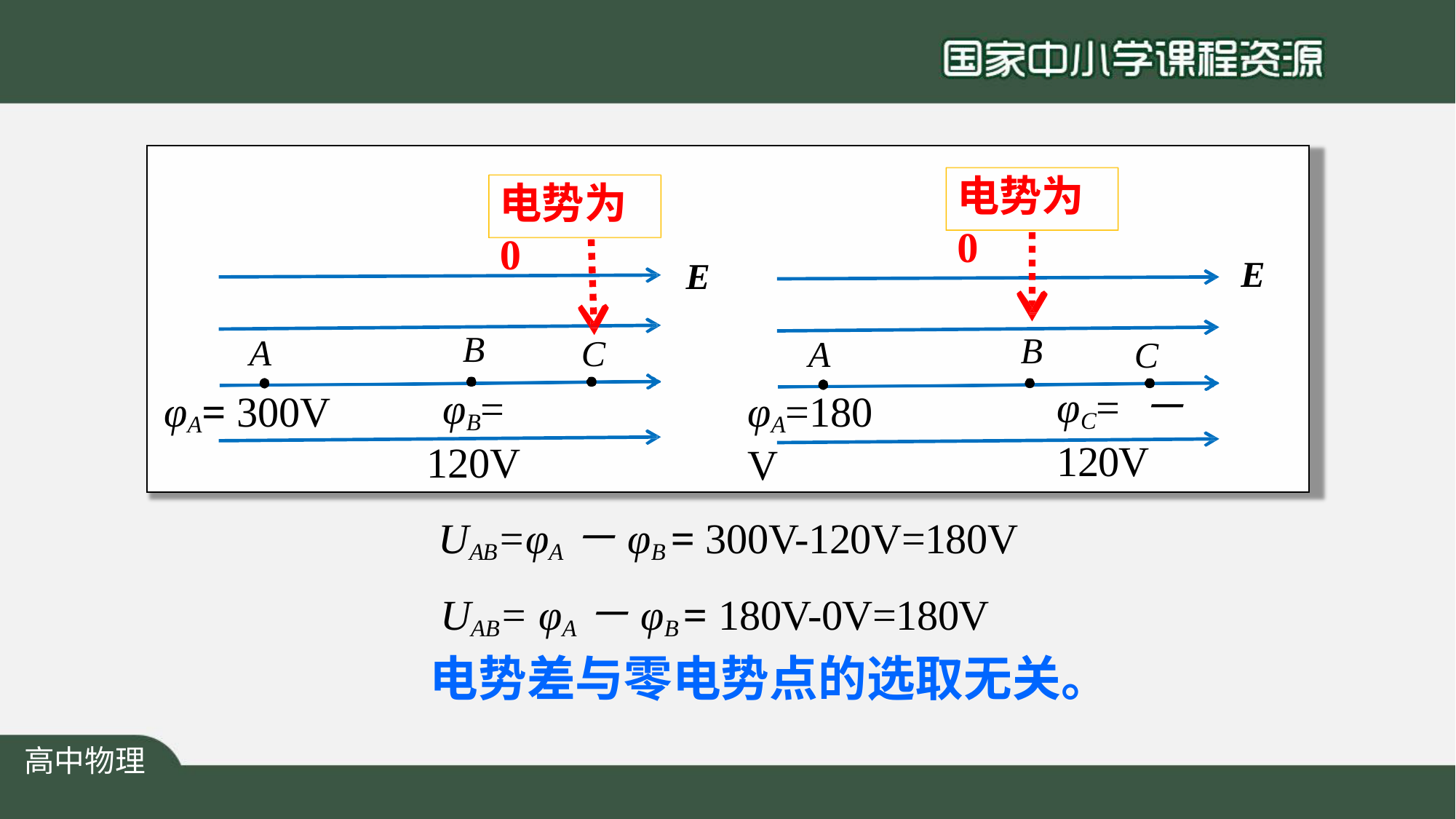

电势为0

电势为0

E
E

B
φB= 120V

A
φA= 300V

A
φA=180V
B
C
φC= －120V
C

UAB=φA－φB = 300V-120V=180V
UAB= φA－φB = 180V-0V=180V
电势差与零电势点的选取无关。
高中物理